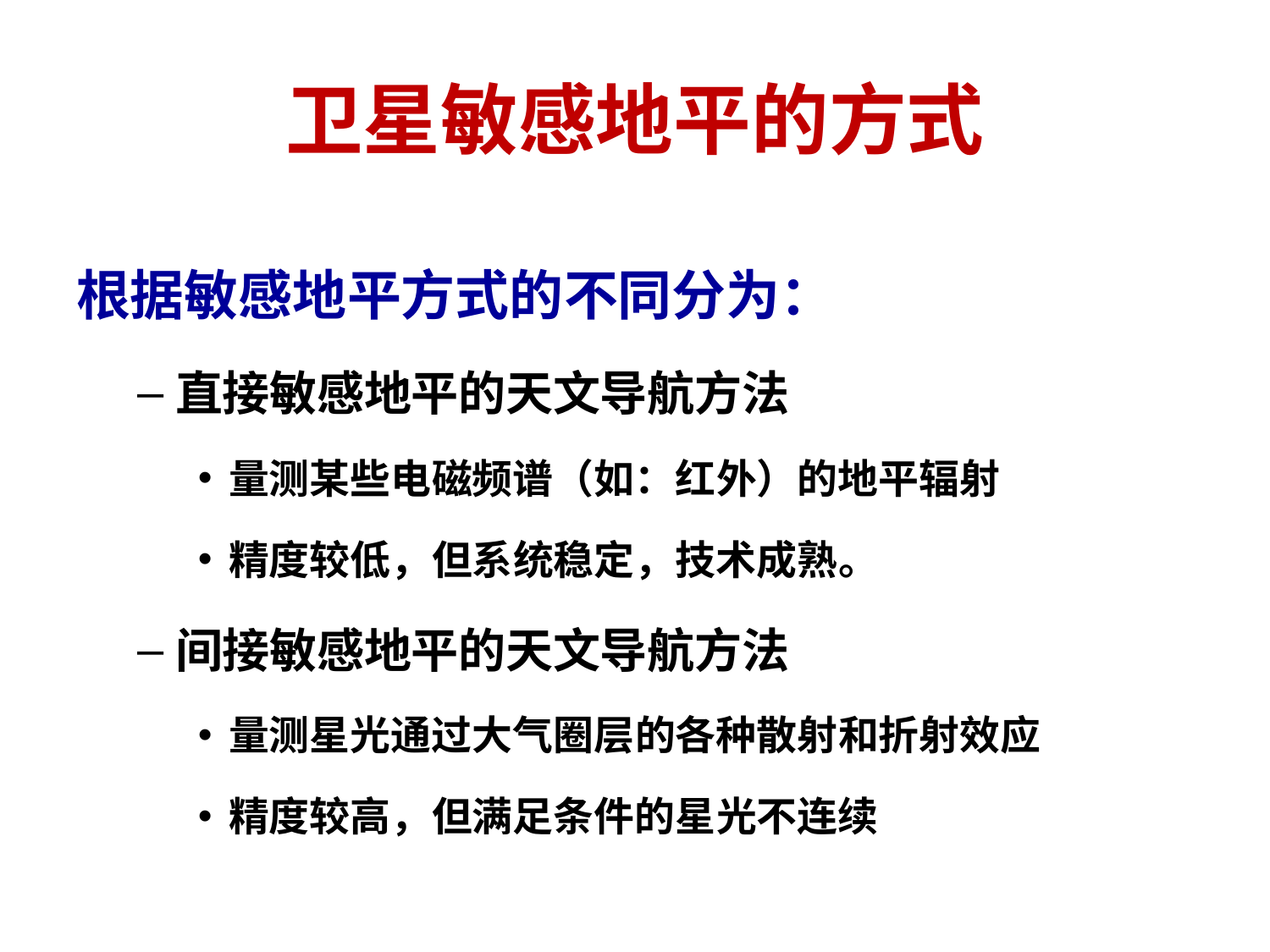

# 卫星敏感地平的方式
根据敏感地平方式的不同分为：
直接敏感地平的天文导航方法
量测某些电磁频谱（如：红外）的地平辐射
精度较低，但系统稳定，技术成熟。
间接敏感地平的天文导航方法
量测星光通过大气圈层的各种散射和折射效应
精度较高，但满足条件的星光不连续